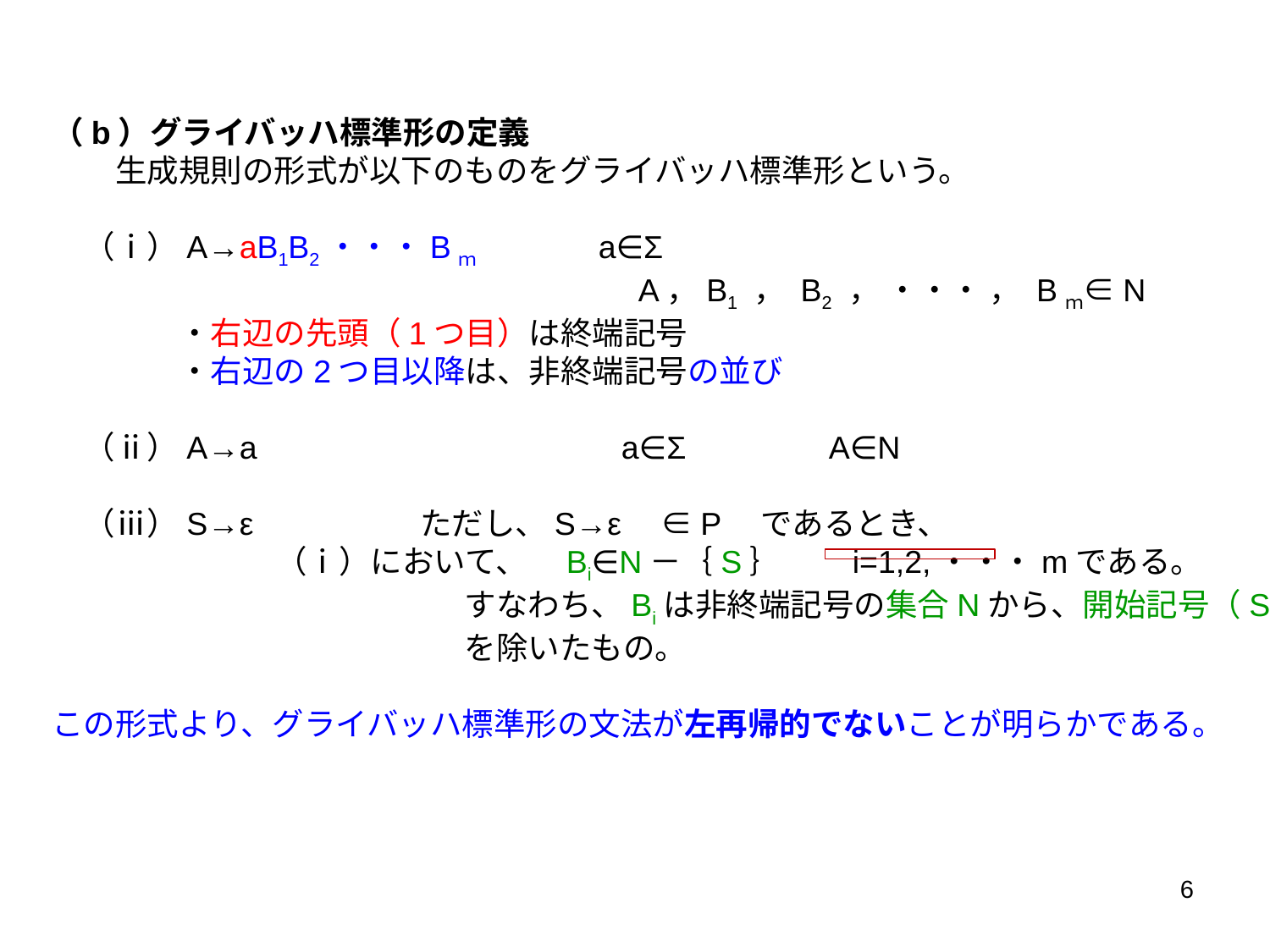

（b）グライバッハ標準形の定義
　　生成規則の形式が以下のものをグライバッハ標準形という。

　（ⅰ）A→aB1B2・・・Bｍ　　　　a∈Σ
　　　　　　　　　　　　　　　　　　 A，B1 ， B2 ， ・・・ ， Bｍ∈N
　　　　・右辺の先頭（1つ目）は終端記号
　　　　・右辺の2つ目以降は、非終端記号の並び

　（ⅱ）A→a　　　　　　　　　　　a∈Σ　　　　A∈N

　（ⅲ）S→ε　　　　　ただし、S→ε　∈P　であるとき、
                              （ⅰ）において、　Bi∈N－｛S｝　　i=1,2,・・・mである。
　　　　　　　　　　　　　すなわち、Biは非終端記号の集合Nから、開始記号（S）
　　　　　　　　　　　　　を除いたもの。

この形式より、グライバッハ標準形の文法が左再帰的でないことが明らかである。

6